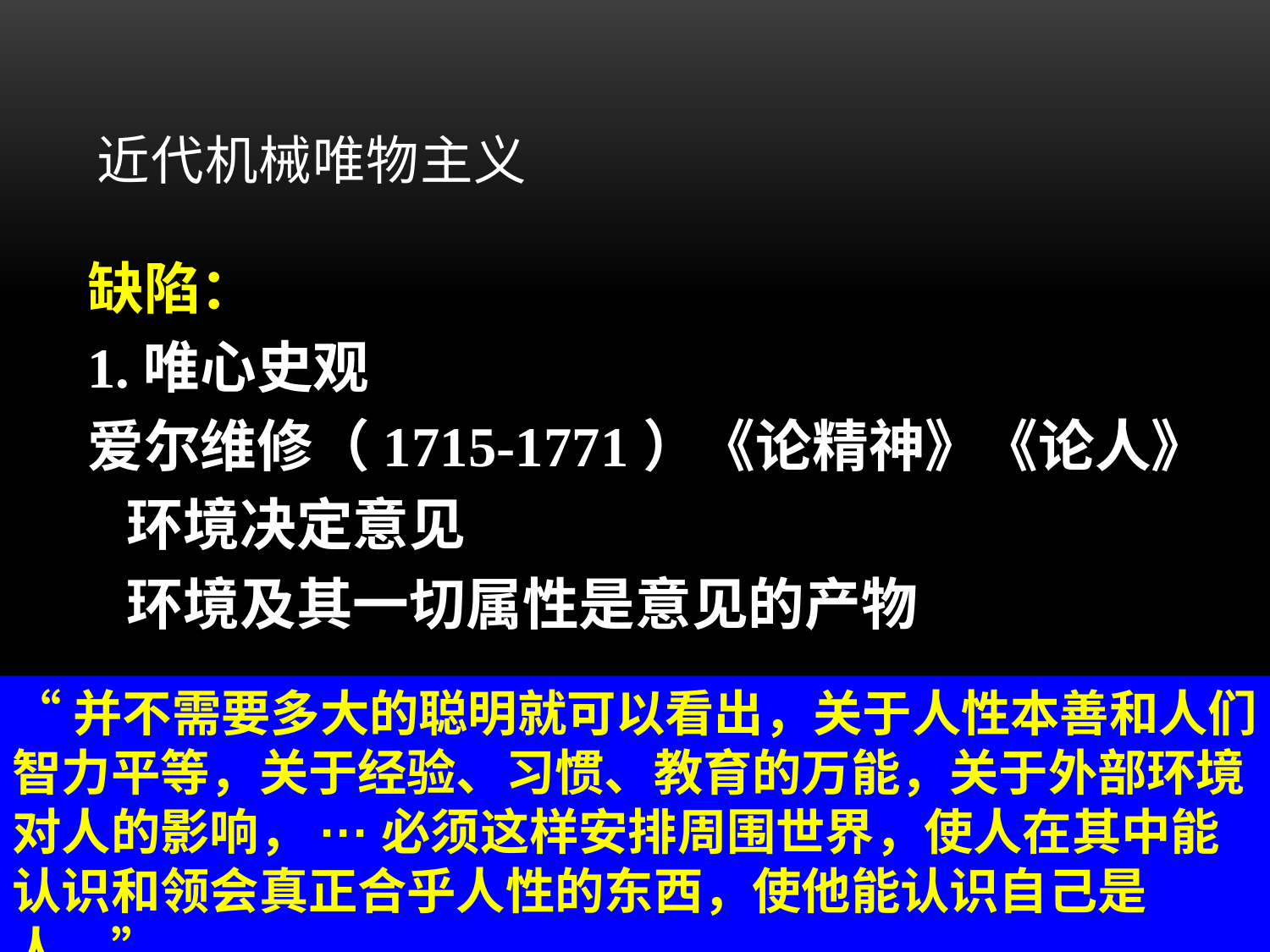

近代机械唯物主义
缺陷：
1.唯心史观
爱尔维修（1715-1771）《论精神》《论人》
  环境决定意见
  环境及其一切属性是意见的产物
“并不需要多大的聪明就可以看出，关于人性本善和人们智力平等，关于经验、习惯、教育的万能，关于外部环境对人的影响，···必须这样安排周围世界，使人在其中能认识和领会真正合乎人性的东西，使他能认识自己是人。”